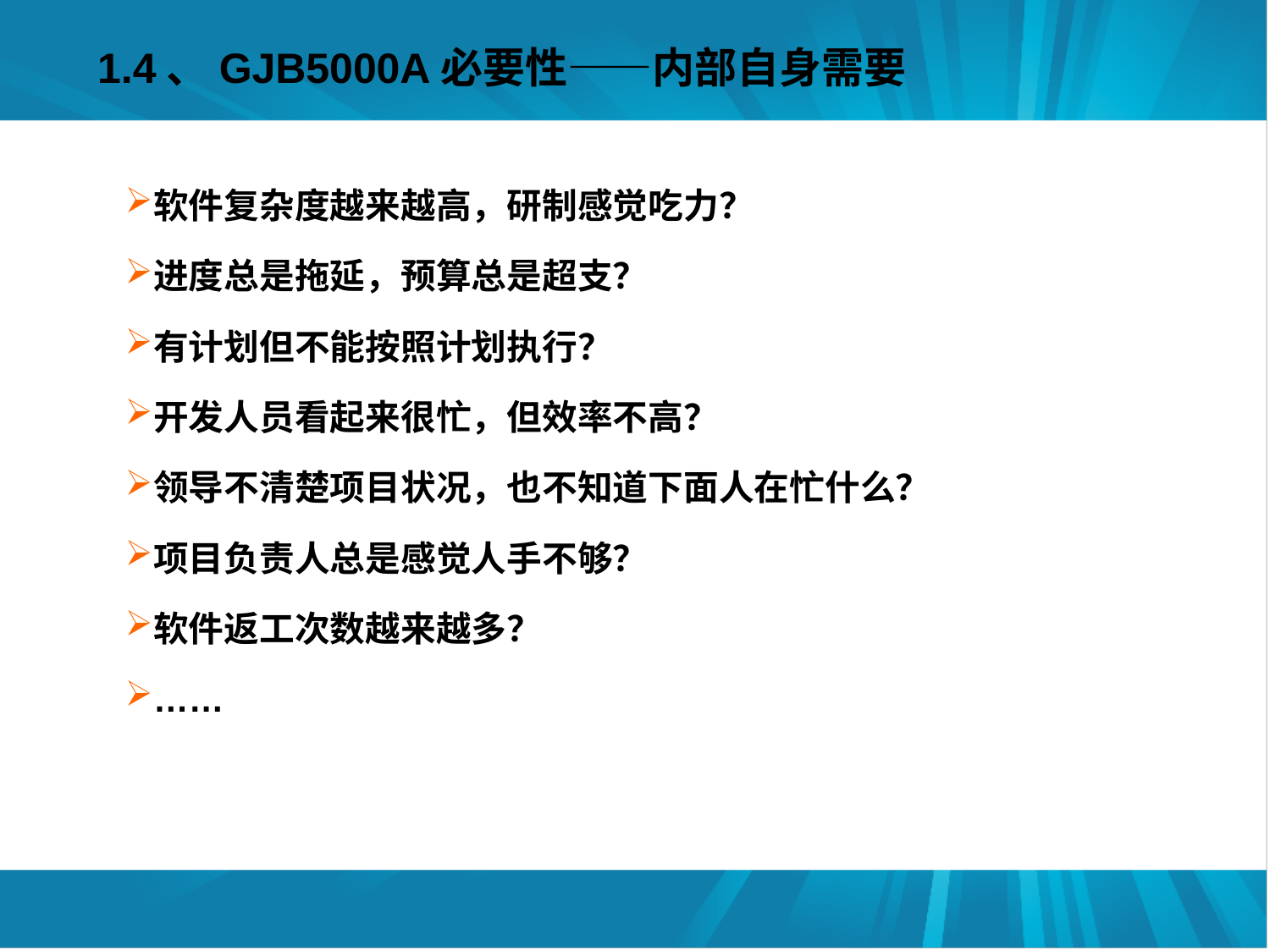

# 1.4、GJB5000A必要性——内部自身需要
软件复杂度越来越高，研制感觉吃力？
进度总是拖延，预算总是超支？
有计划但不能按照计划执行？
开发人员看起来很忙，但效率不高？
领导不清楚项目状况，也不知道下面人在忙什么？
项目负责人总是感觉人手不够？
软件返工次数越来越多？
……

6